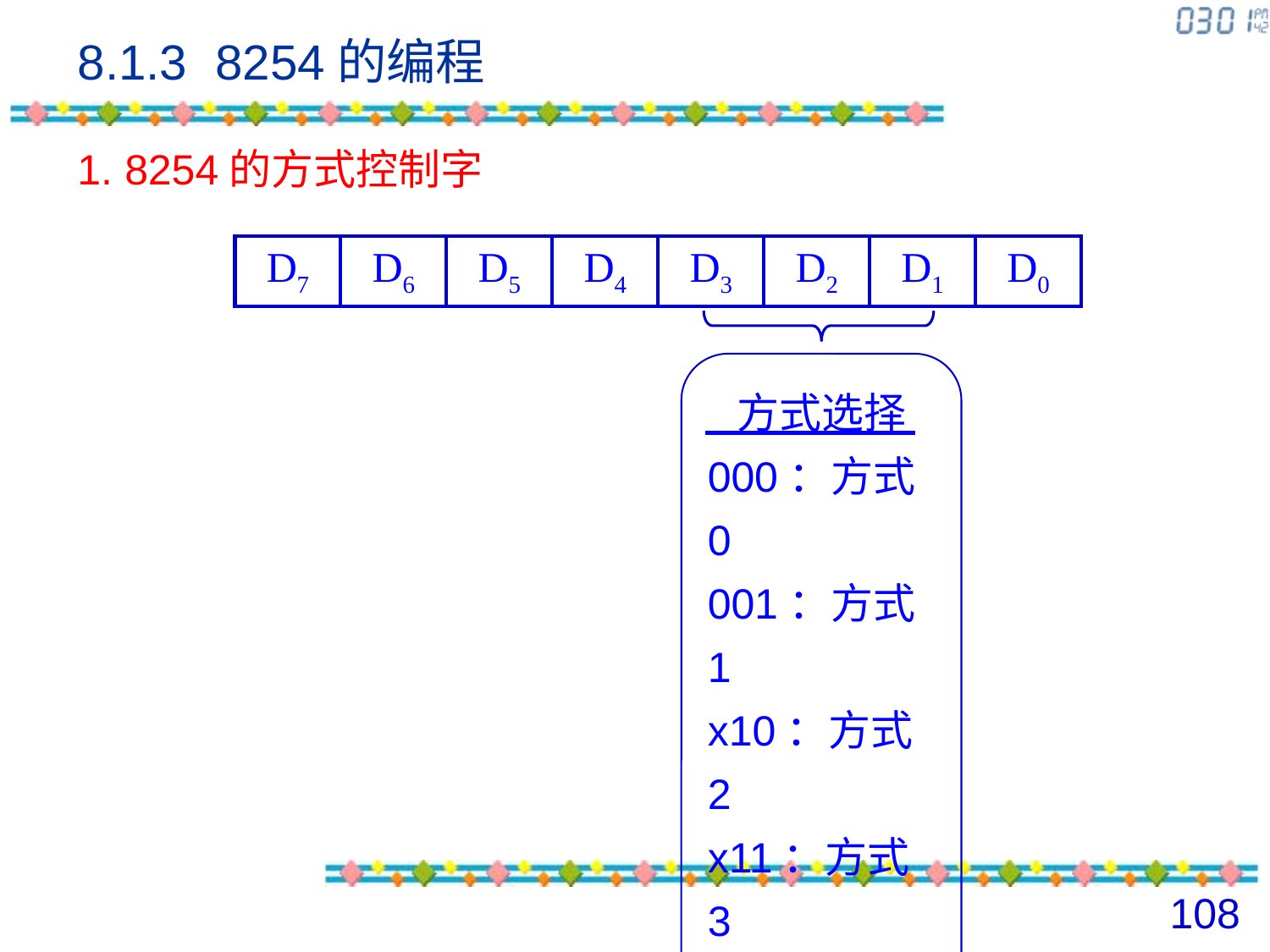

# 8.1.3  8254的编程
1. 8254的方式控制字

| D7 | D6 | D5 | D4 | D3 | D2 | D1 | D0 |
| --- | --- | --- | --- | --- | --- | --- | --- |
方式选择
000：方式0
001：方式1
x10：方式2
x11：方式3
100：方式4
101：方式5